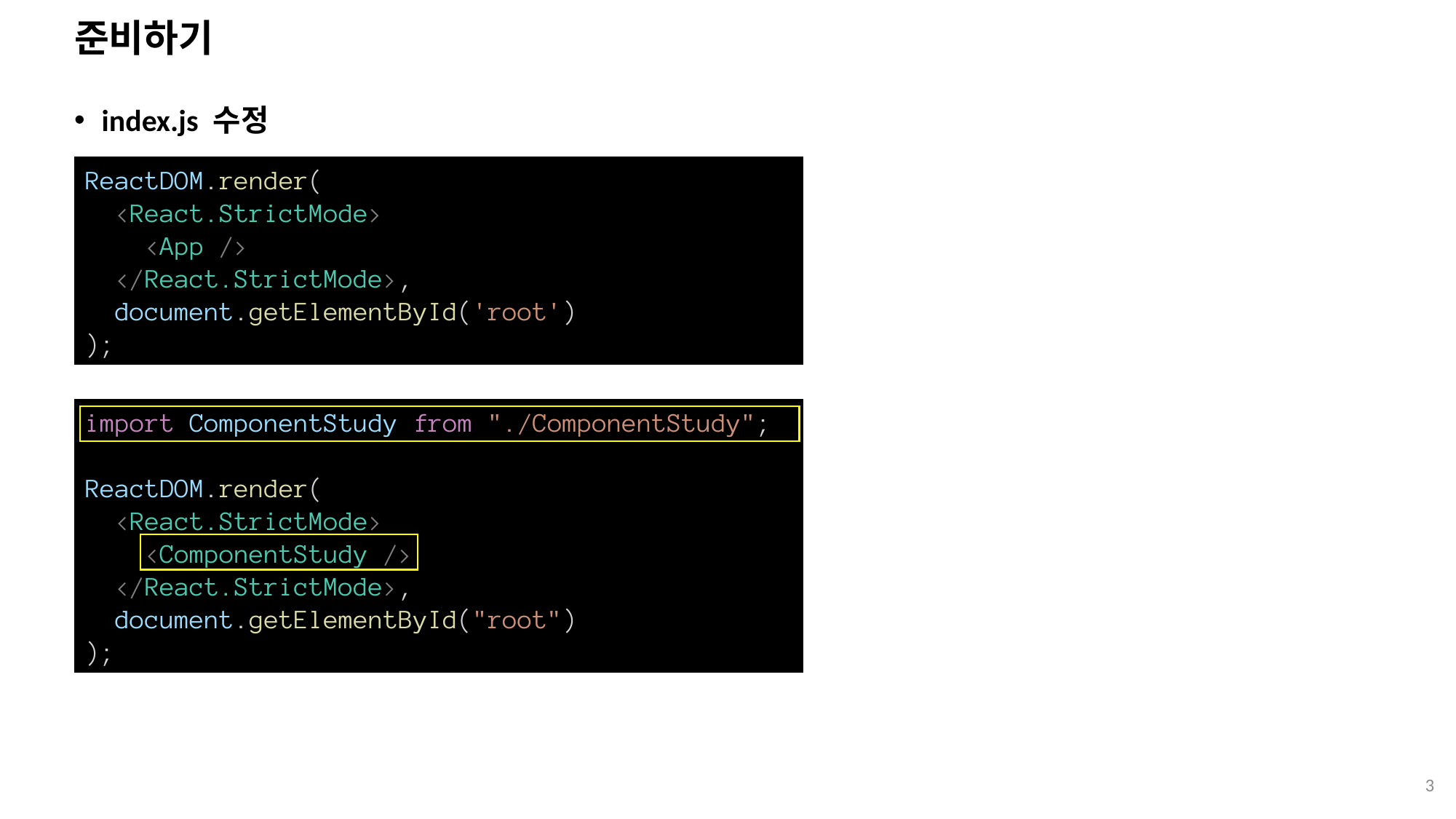

# 준비하기
index.js 수정

ReactDOM.render(
  <React.StrictMode>
    <App />
  </React.StrictMode>,
  document.getElementById('root')
);
import ComponentStudy from "./ComponentStudy";

ReactDOM.render(
  <React.StrictMode>
    <ComponentStudy />
  </React.StrictMode>,
  document.getElementById("root")
);

3